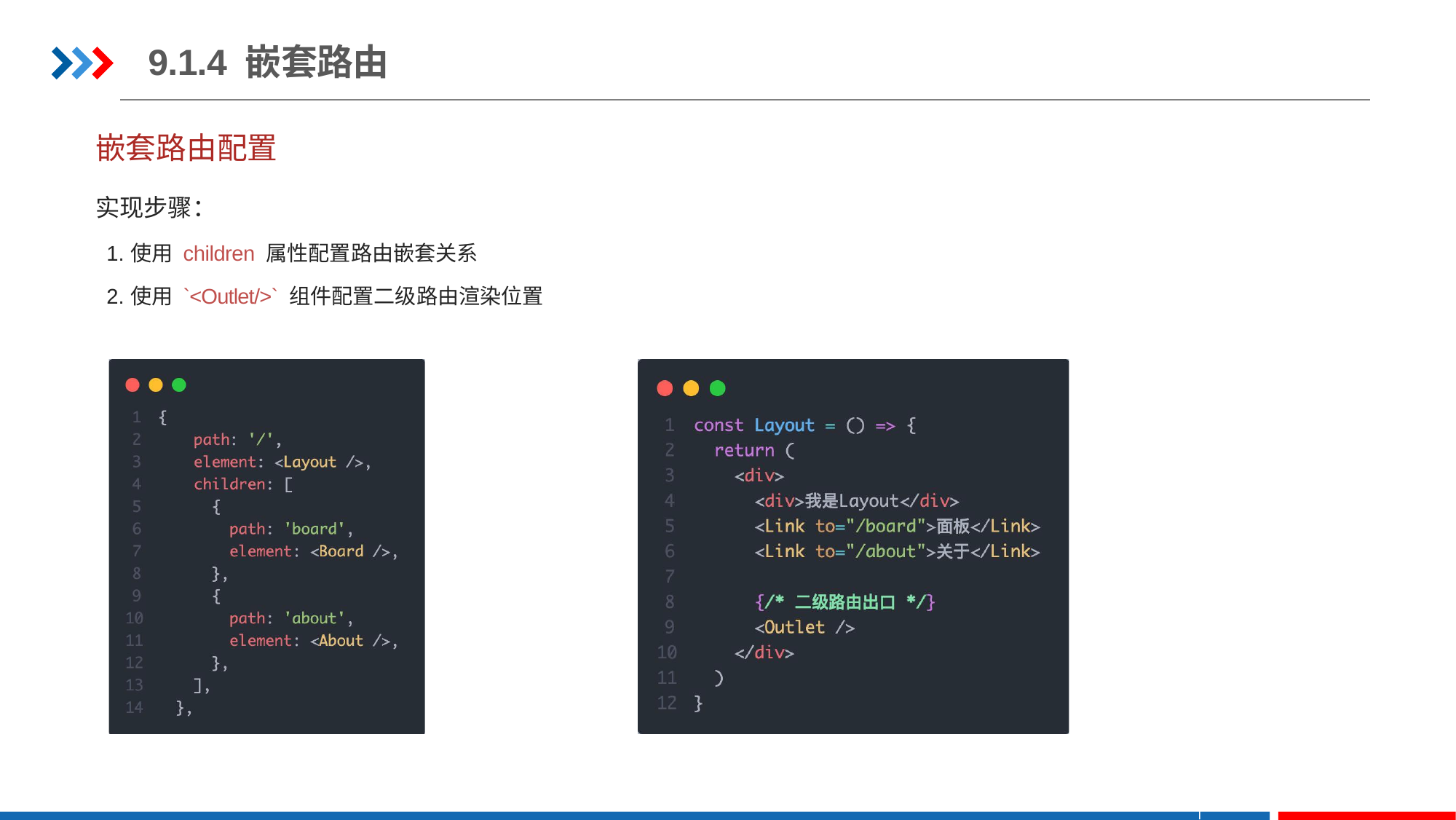

9.1.4 嵌套路由
嵌套路由配置

实现步骤：
使用 children 属性配置路由嵌套关系
使用 `<Outlet/>` 组件配置二级路由渲染位置